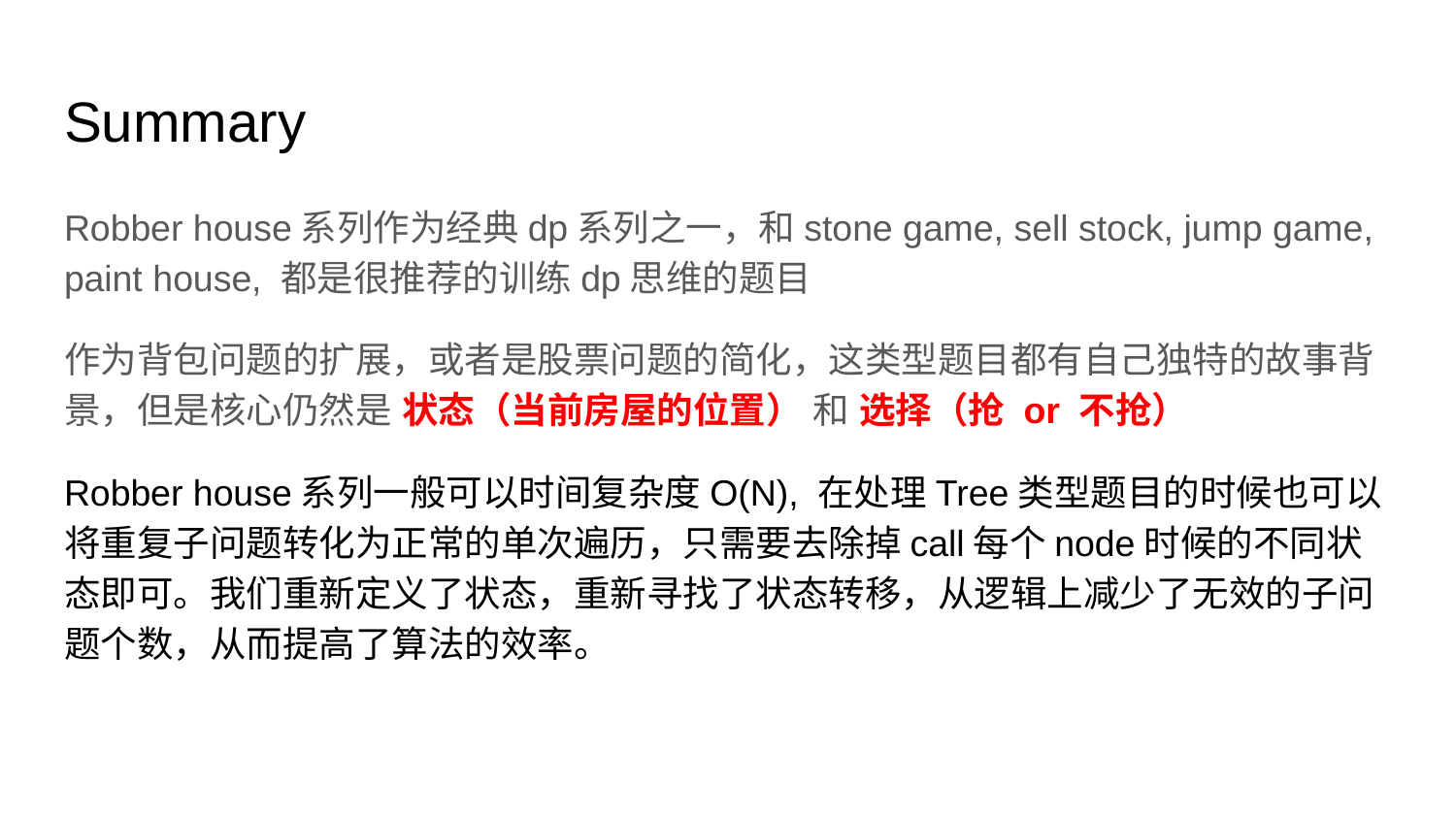

# Summary
Robber house系列作为经典dp系列之一，和stone game, sell stock, jump game, paint house, 都是很推荐的训练dp思维的题目
作为背包问题的扩展，或者是股票问题的简化，这类型题目都有自己独特的故事背景，但是核心仍然是 状态（当前房屋的位置） 和 选择（抢 or 不抢）
Robber house系列一般可以时间复杂度O(N), 在处理Tree类型题目的时候也可以将重复子问题转化为正常的单次遍历，只需要去除掉call每个node时候的不同状态即可。我们重新定义了状态，重新寻找了状态转移，从逻辑上减少了无效的子问题个数，从而提高了算法的效率。